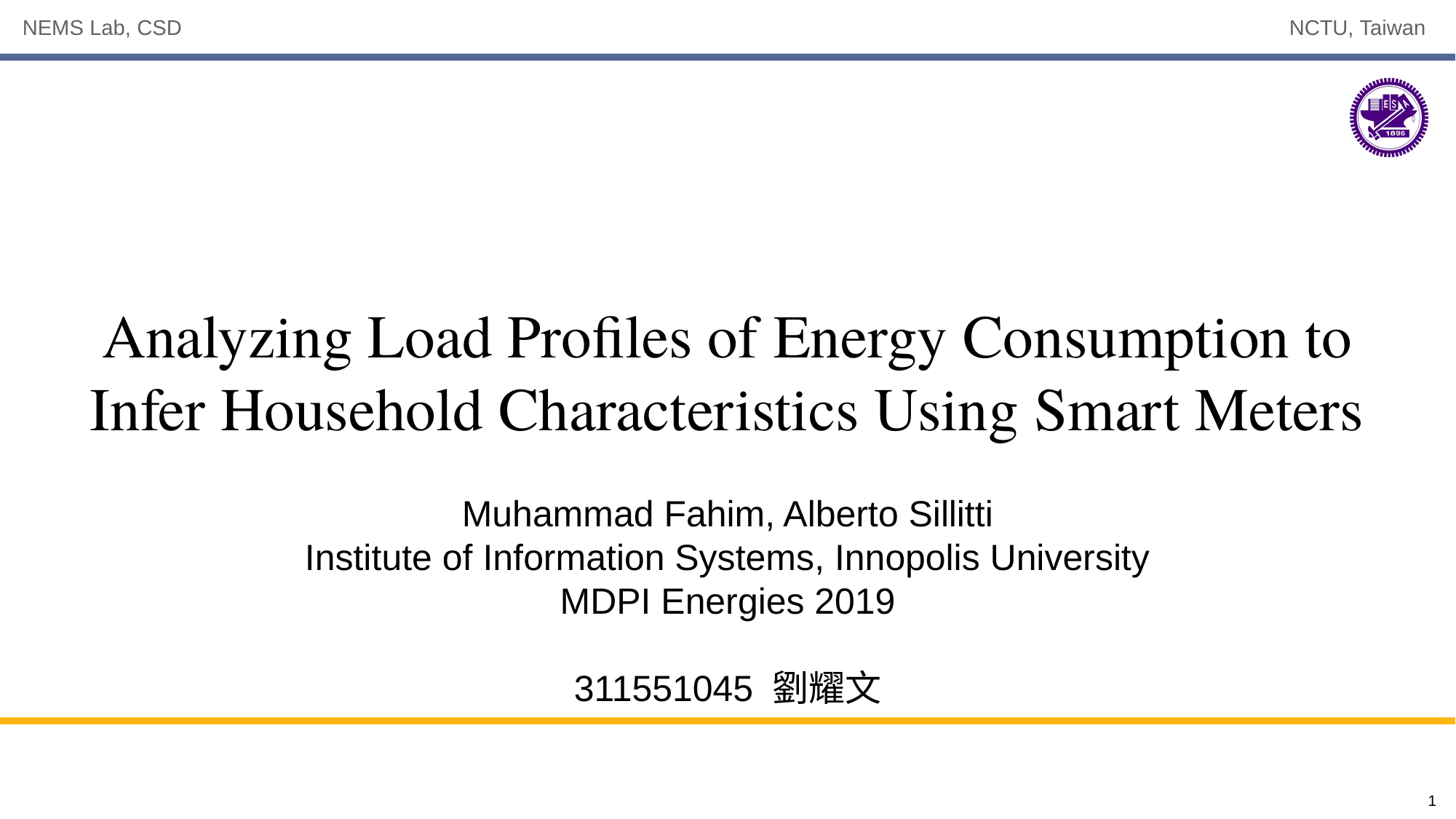

# Analyzing Load Profiles of Energy Consumption to Infer Household Characteristics Using Smart Meters
Muhammad Fahim, Alberto Sillitti
Institute of Information Systems, Innopolis University
MDPI Energies 2019

311551045 劉耀文
1